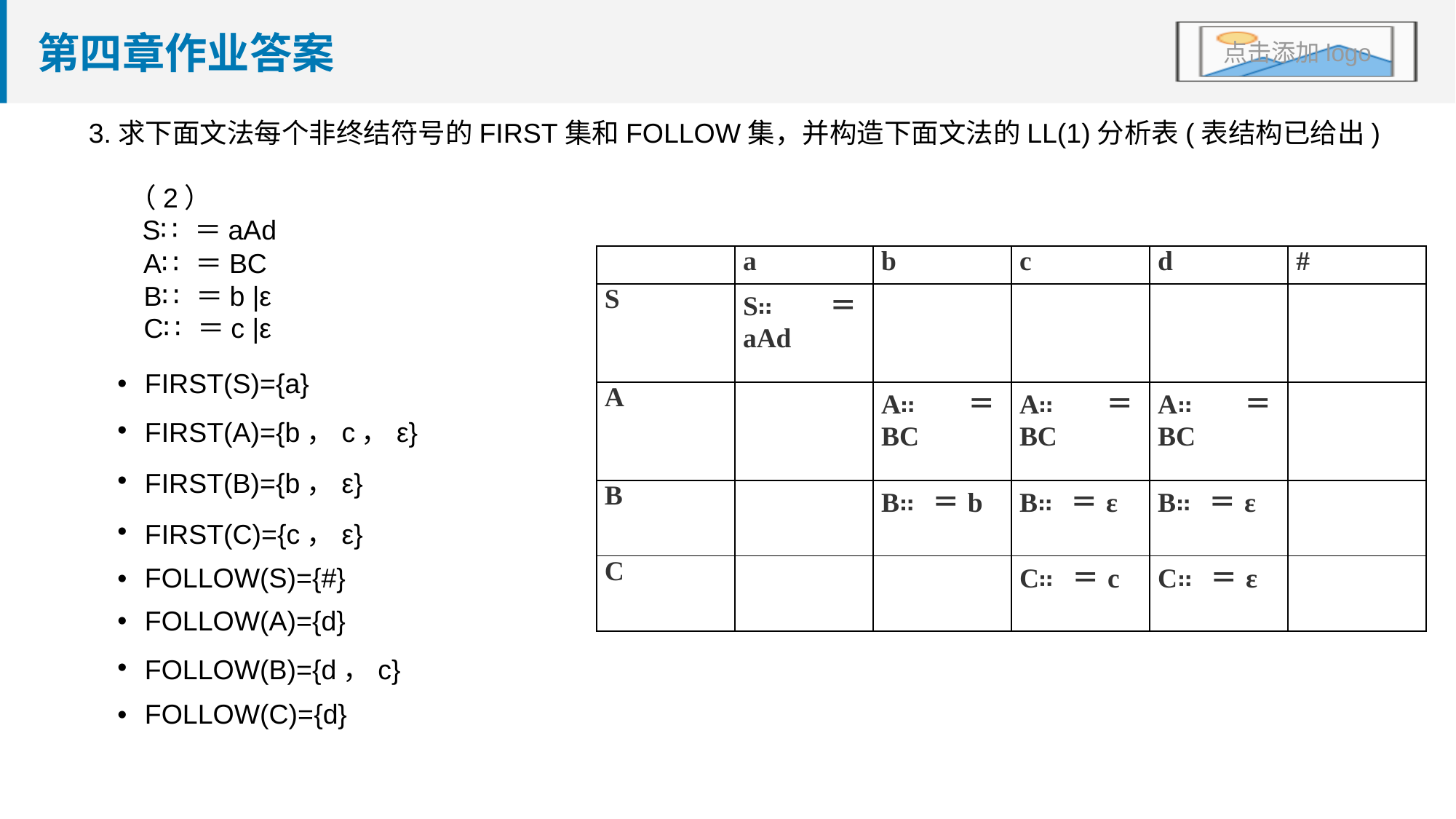

# 第四章作业答案

3.求下面文法每个非终结符号的FIRST集和FOLLOW集，并构造下面文法的LL(1)分析表(表结构已给出)

   （2）
     S∷＝aAd
A∷＝BC
B∷＝b |ε
C∷＝c |ε
|  | a | b | c | d | # |
| --- | --- | --- | --- | --- | --- |
| S | S∷＝aAd |  |  |  |  |
| A |  | A∷＝BC | A∷＝BC | A∷＝BC |  |
| B |  | B∷＝b | B∷＝ε | B∷＝ε |  |
| C |  |  | C∷＝c | C∷＝ε |  |
FIRST(S)={a}
FIRST(A)={b，c，ε}
FIRST(B)={b，ε}
FIRST(C)={c，ε}
FOLLOW(S)={#}
FOLLOW(A)={d}
FOLLOW(B)={d，c}
FOLLOW(C)={d}